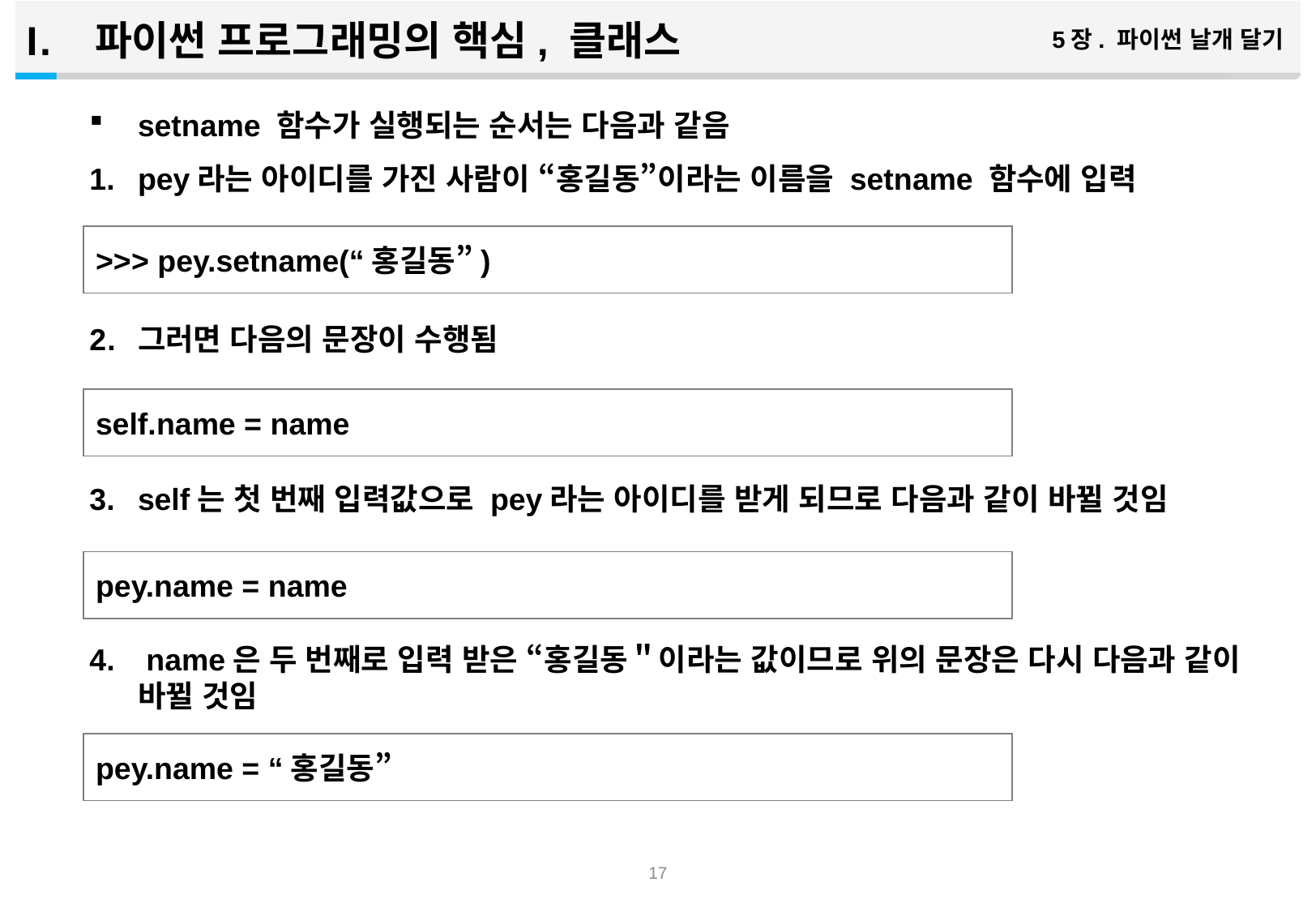

파이썬 프로그래밍의 핵심, 클래스
5장. 파이썬 날개 달기
setname 함수가 실행되는 순서는 다음과 같음
pey라는 아이디를 가진 사람이 “홍길동”이라는 이름을 setname 함수에 입력

그러면 다음의 문장이 수행됨

self는 첫 번째 입력값으로 pey라는 아이디를 받게 되므로 다음과 같이 바뀔 것임

 name은 두 번째로 입력 받은 “홍길동＂이라는 값이므로 위의 문장은 다시 다음과 같이 바뀔 것임

>>> pey.setname(“홍길동”)
self.name = name
pey.name = name
pey.name = “홍길동”
17